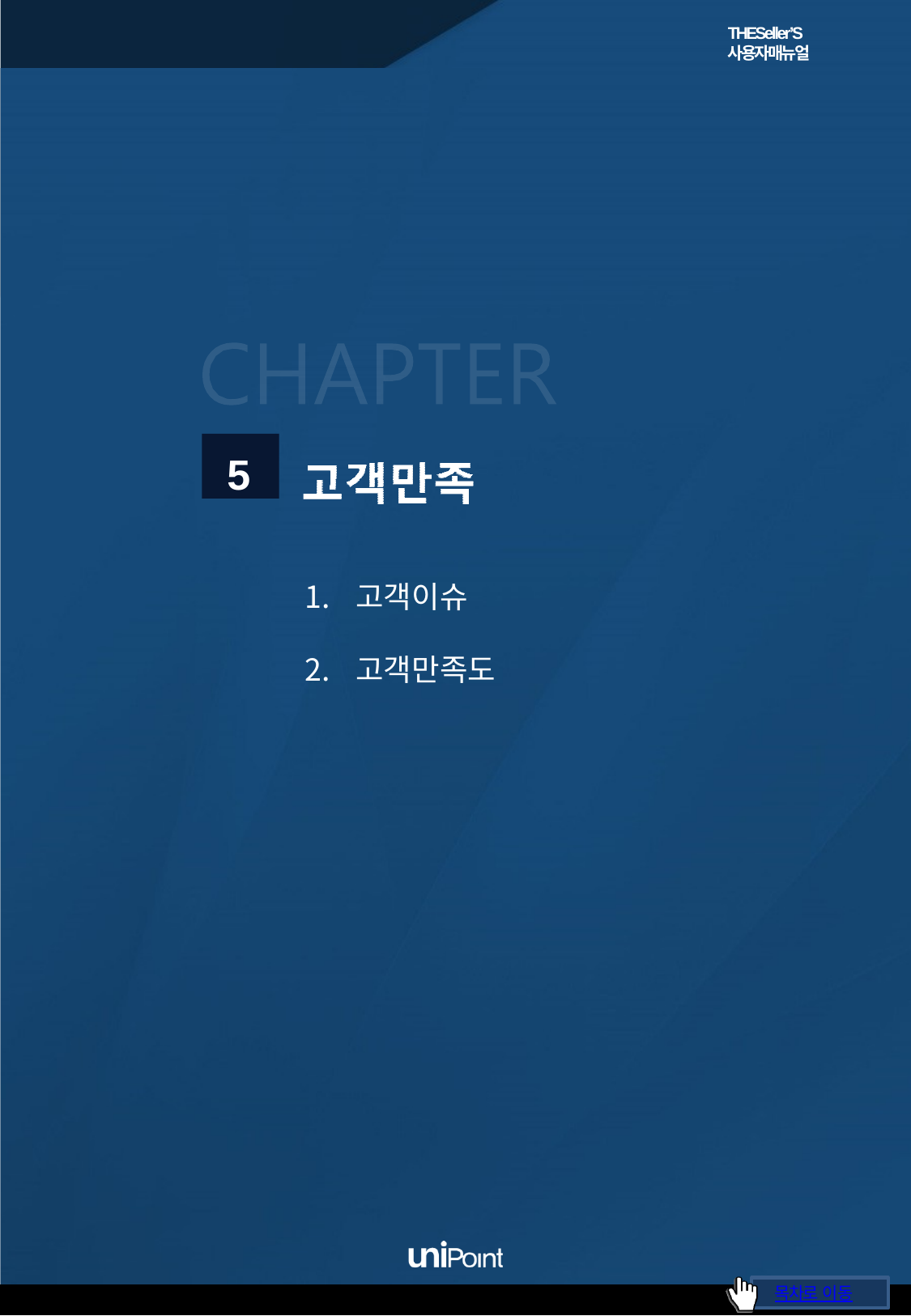

THESeller’S사용자매뉴얼

THE Seller’S 사용자 매뉴얼
5

고객이슈
고객만족도

I-39
목차로 이동